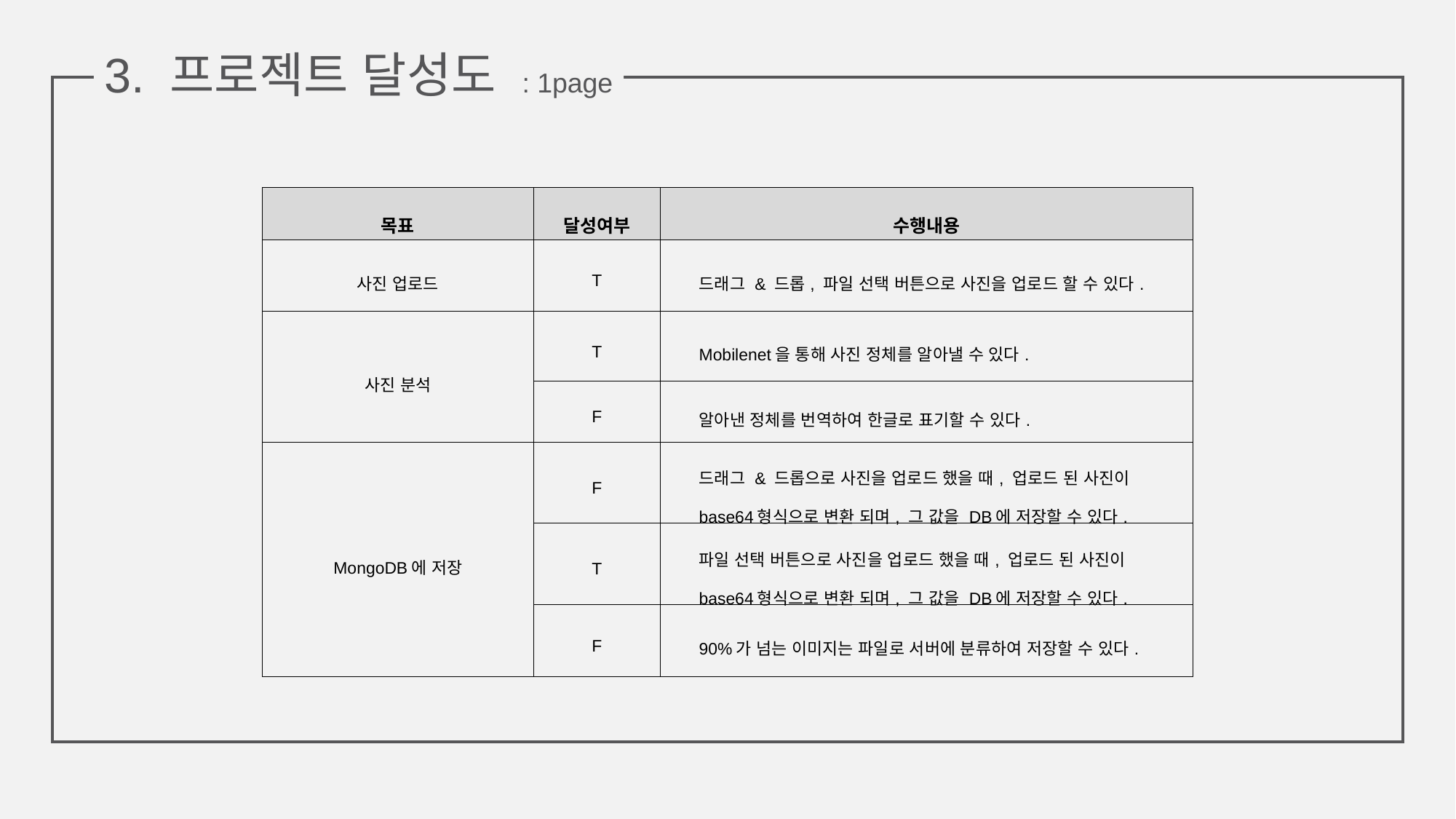

3. 프로젝트 달성도 : 1page

| 목표 | 달성여부 | 수행내용 |
| --- | --- | --- |
| 사진 업로드 | T | 드래그 & 드롭, 파일 선택 버튼으로 사진을 업로드 할 수 있다. |
| 사진 분석 | T | Mobilenet을 통해 사진 정체를 알아낼 수 있다. |
|  | F | 알아낸 정체를 번역하여 한글로 표기할 수 있다. |
| MongoDB에 저장 | F | 드래그 & 드롭으로 사진을 업로드 했을 때, 업로드 된 사진이 base64형식으로 변환 되며, 그 값을 DB에 저장할 수 있다. |
|  | T | 파일 선택 버튼으로 사진을 업로드 했을 때, 업로드 된 사진이 base64형식으로 변환 되며, 그 값을 DB에 저장할 수 있다. |
|  | F | 90%가 넘는 이미지는 파일로 서버에 분류하여 저장할 수 있다. |